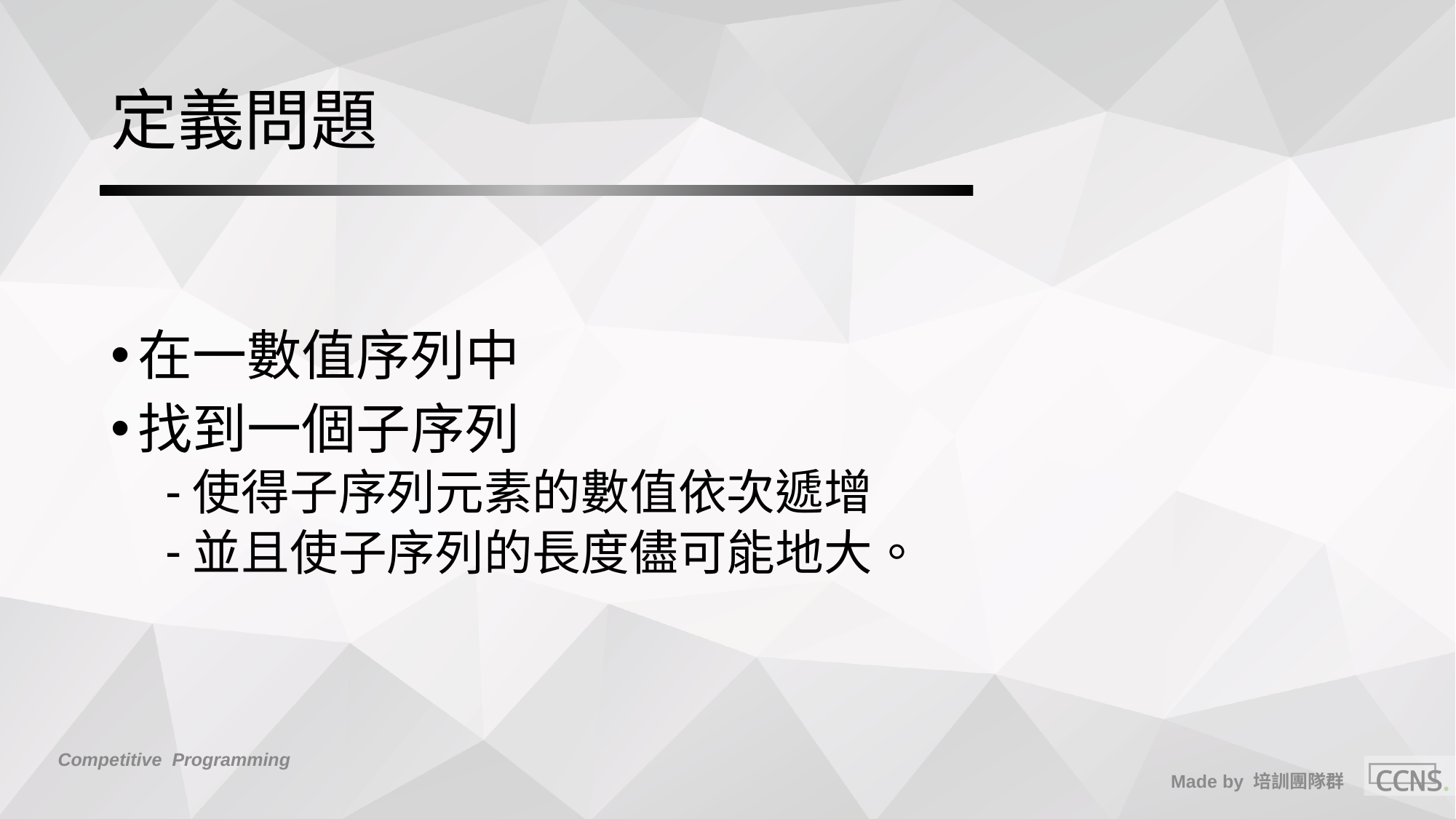

# 定義問題
在一數值序列中
找到一個子序列
使得子序列元素的數值依次遞增
並且使子序列的長度儘可能地大。